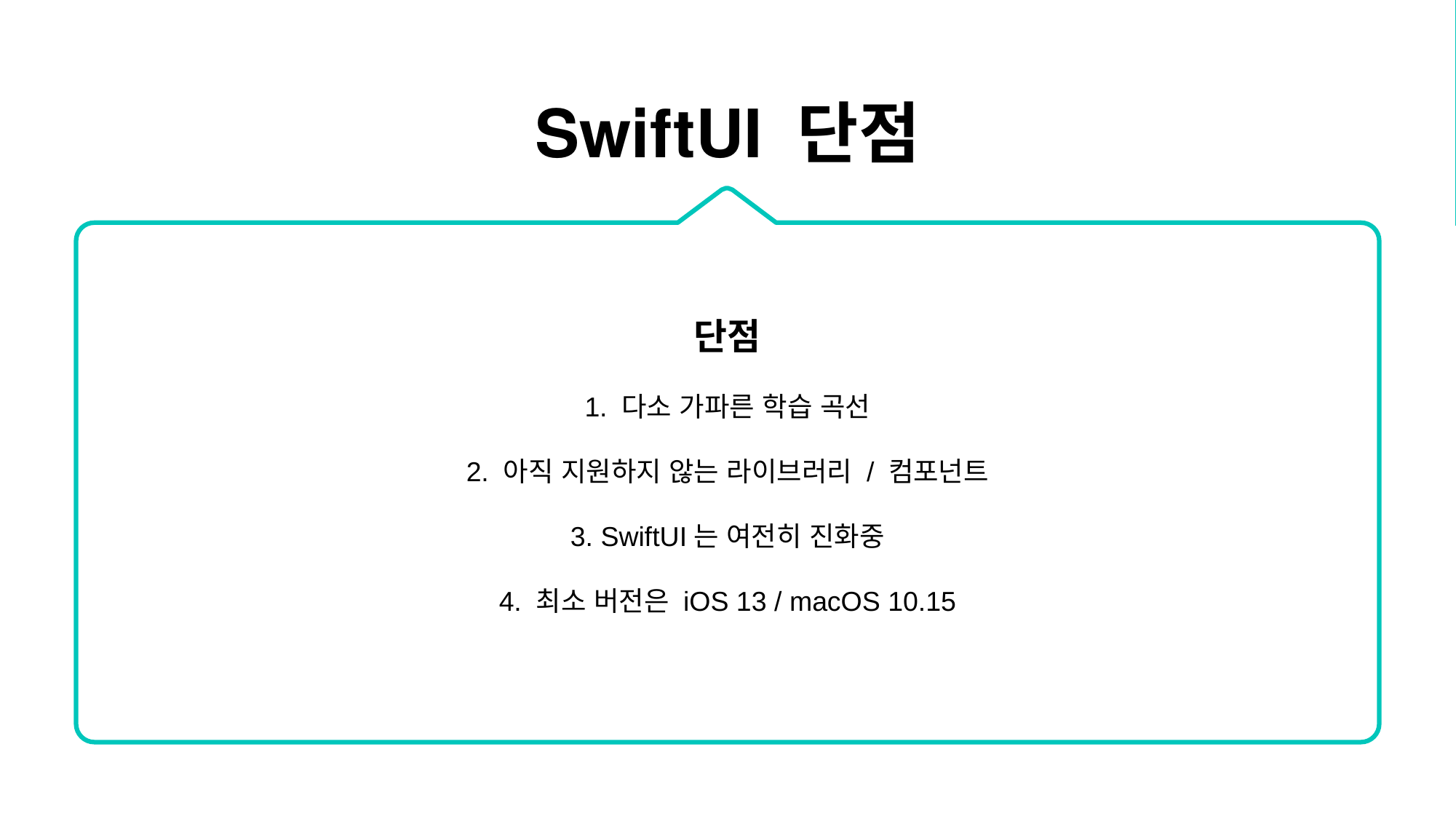

SwiftUI 단점

단점
1. 다소 가파른 학습 곡선
2. 아직 지원하지 않는 라이브러리 / 컴포넌트
3. SwiftUI는 여전히 진화중
4. 최소 버전은 iOS 13 / macOS 10.15